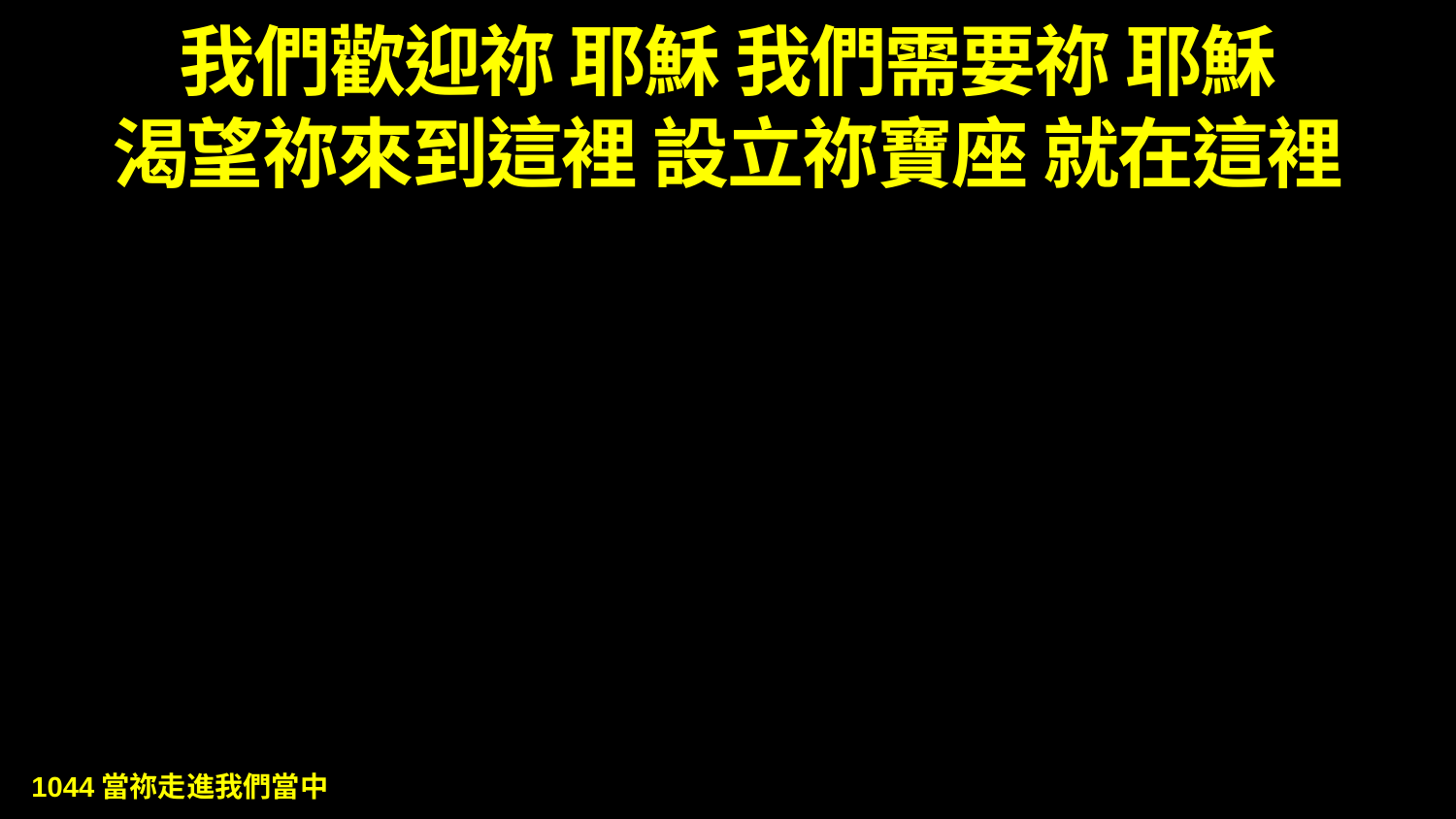

# 我們歡迎祢 耶穌 我們需要祢 耶穌 渴望祢來到這裡 設立祢寶座 就在這裡
1044當祢走進我們當中